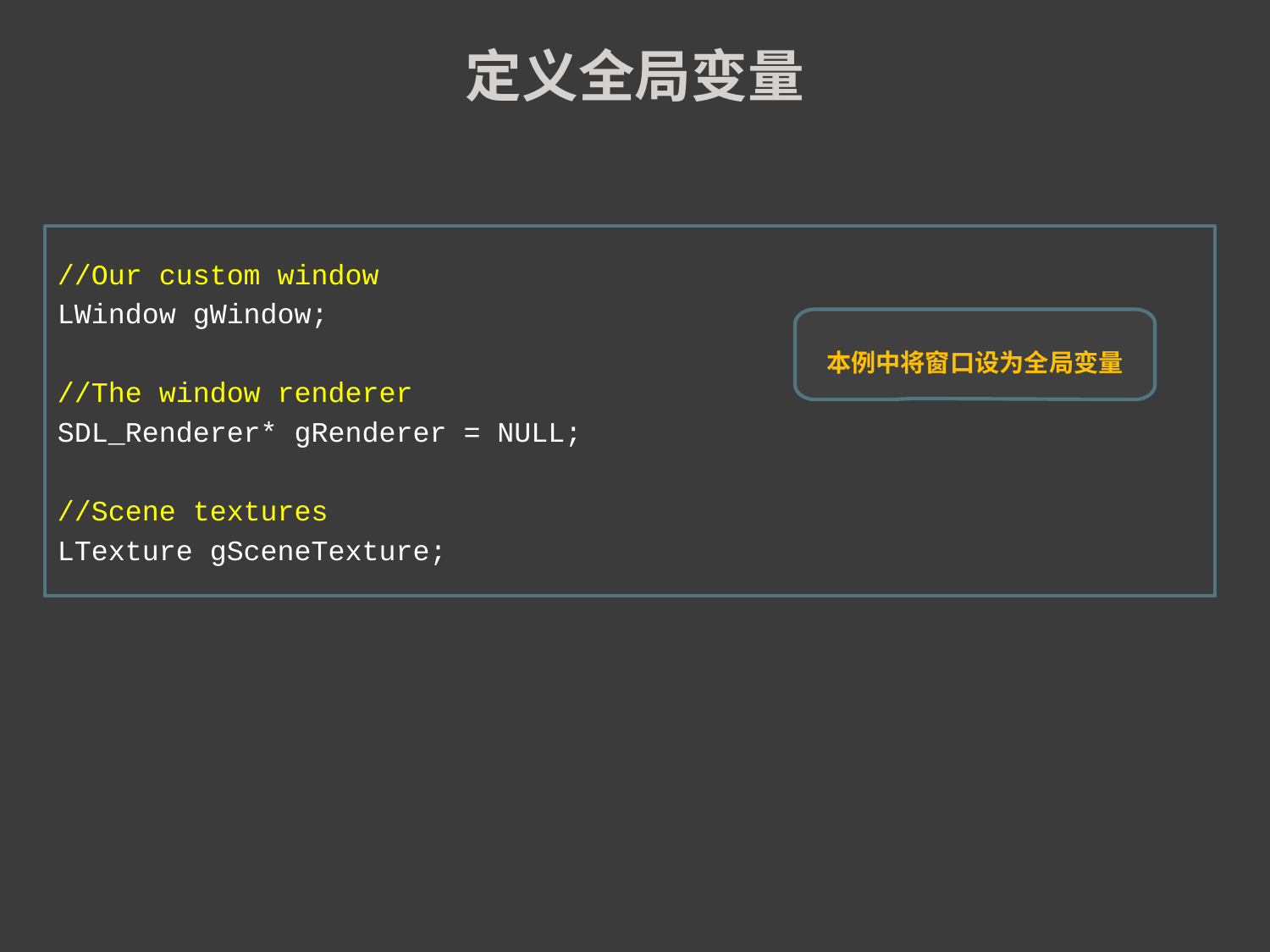

定义全局变量
//Our custom window
LWindow gWindow;

//The window renderer
SDL_Renderer* gRenderer = NULL;

//Scene textures
LTexture gSceneTexture;
本例中将窗口设为全局变量